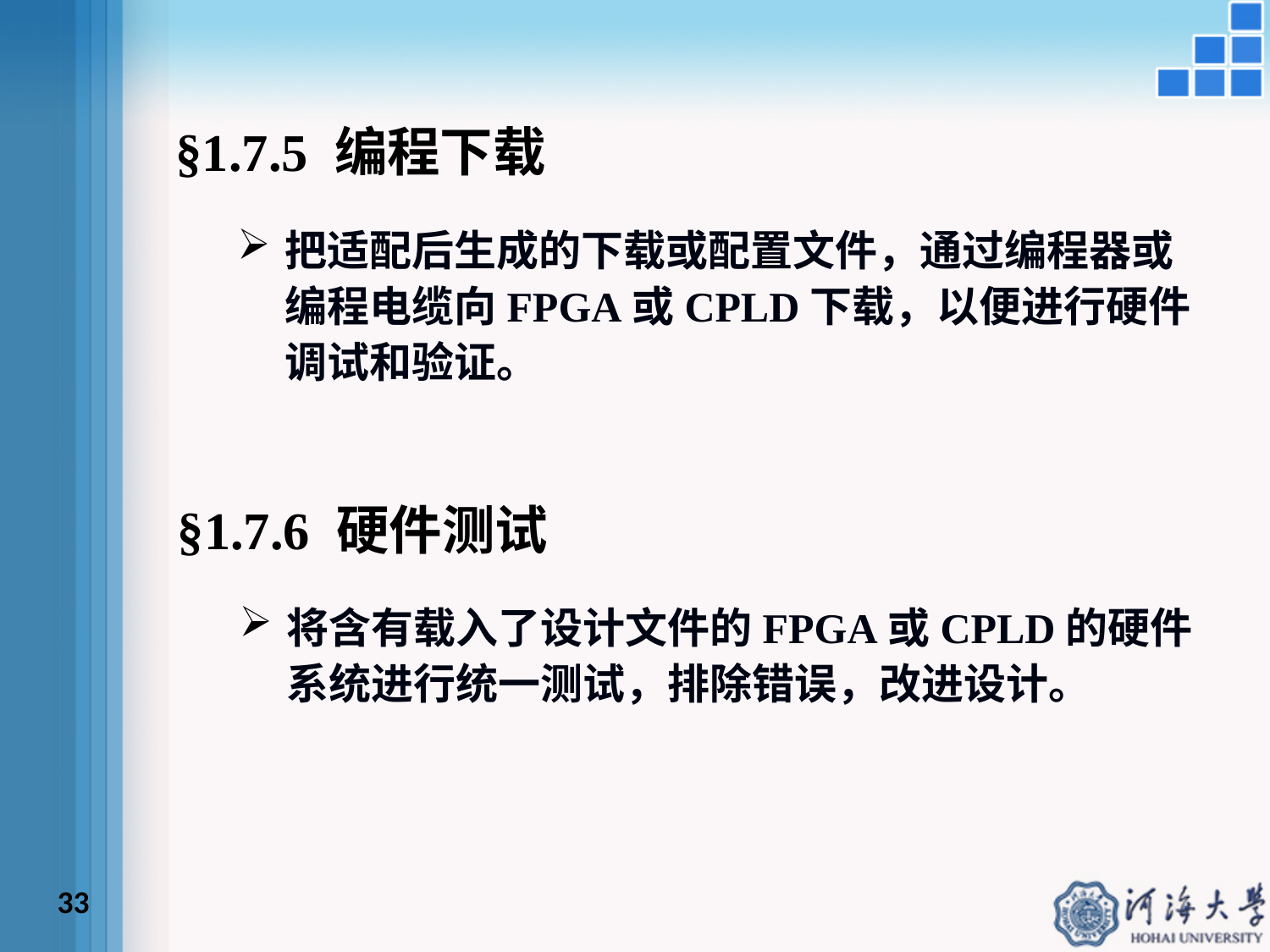

§1.7.5 编程下载
把适配后生成的下载或配置文件，通过编程器或编程电缆向FPGA或CPLD下载，以便进行硬件调试和验证。
§1.7.6 硬件测试
将含有载入了设计文件的FPGA或CPLD的硬件系统进行统一测试，排除错误，改进设计。
33